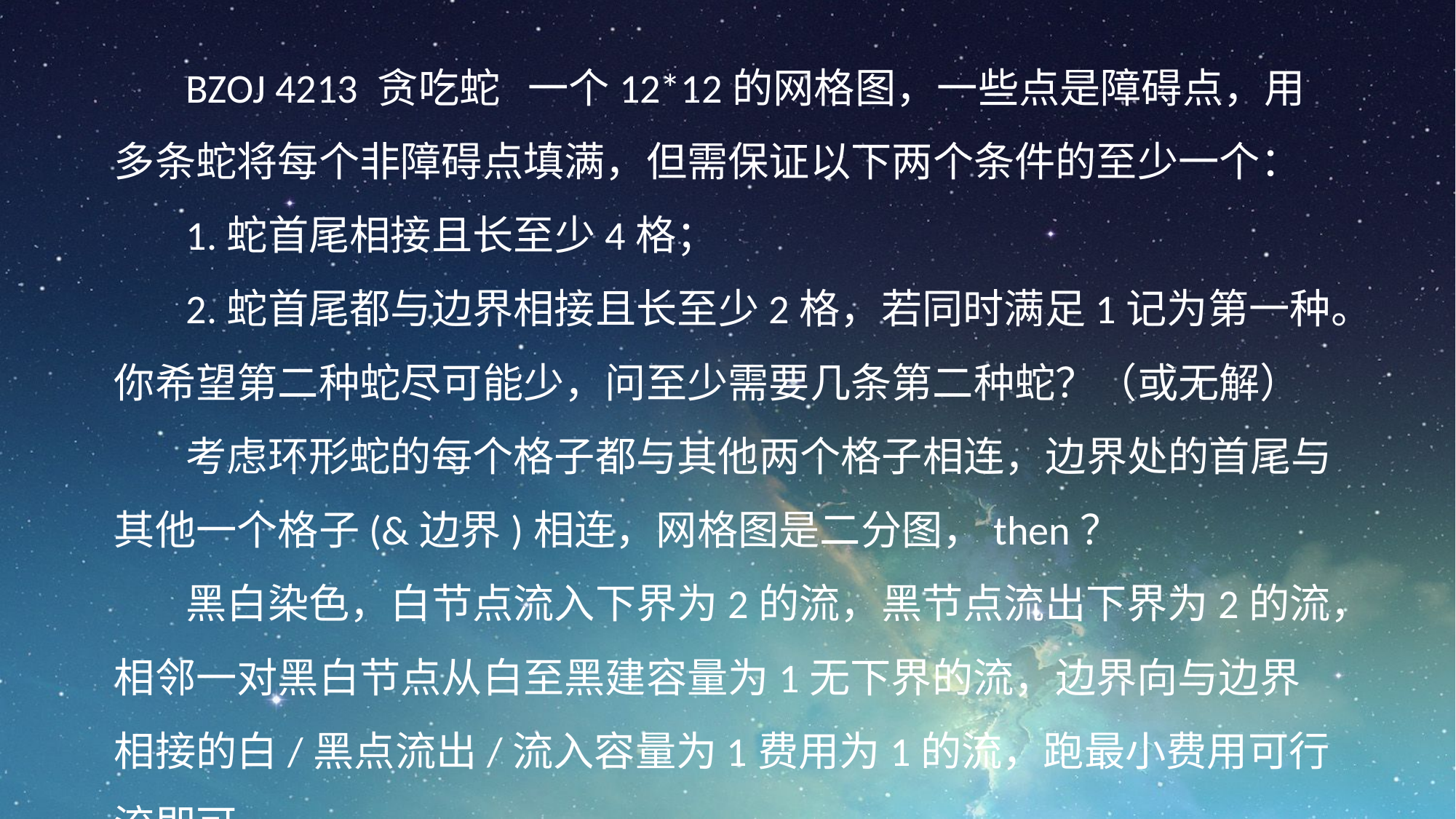

BZOJ 4213 贪吃蛇   一个12*12的网格图，一些点是障碍点，用多条蛇将每个非障碍点填满，但需保证以下两个条件的至少一个：
1.蛇首尾相接且长至少4格；
2.蛇首尾都与边界相接且长至少2格，若同时满足1记为第一种。你希望第二种蛇尽可能少，问至少需要几条第二种蛇？（或无解）
考虑环形蛇的每个格子都与其他两个格子相连，边界处的首尾与其他一个格子(&边界)相连，网格图是二分图，then？
黑白染色，白节点流入下界为2的流，黑节点流出下界为2的流，相邻一对黑白节点从白至黑建容量为1无下界的流，边界向与边界相接的白/黑点流出/流入容量为1费用为1的流，跑最小费用可行流即可